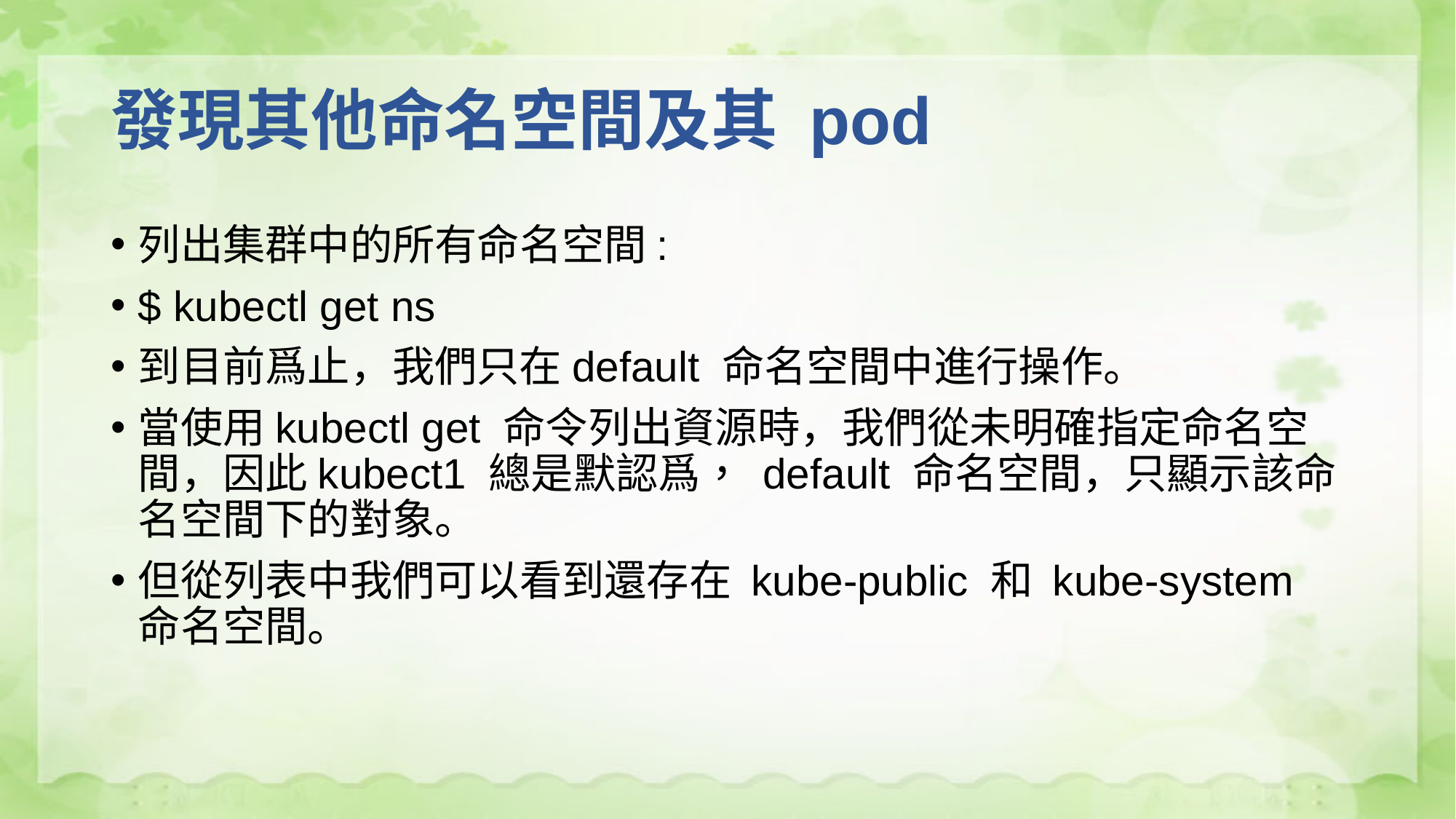

# 發現其他命名空間及其 pod
列出集群中的所有命名空間:
$ kubectl get ns
到目前爲止，我們只在default 命名空間中進行操作。
當使用kubectl get 命令列出資源時，我們從未明確指定命名空間，因此kubect1 總是默認爲， default 命名空間，只顯示該命名空間下的對象。
但從列表中我們可以看到還存在 kube-public 和 kube-system 命名空間。